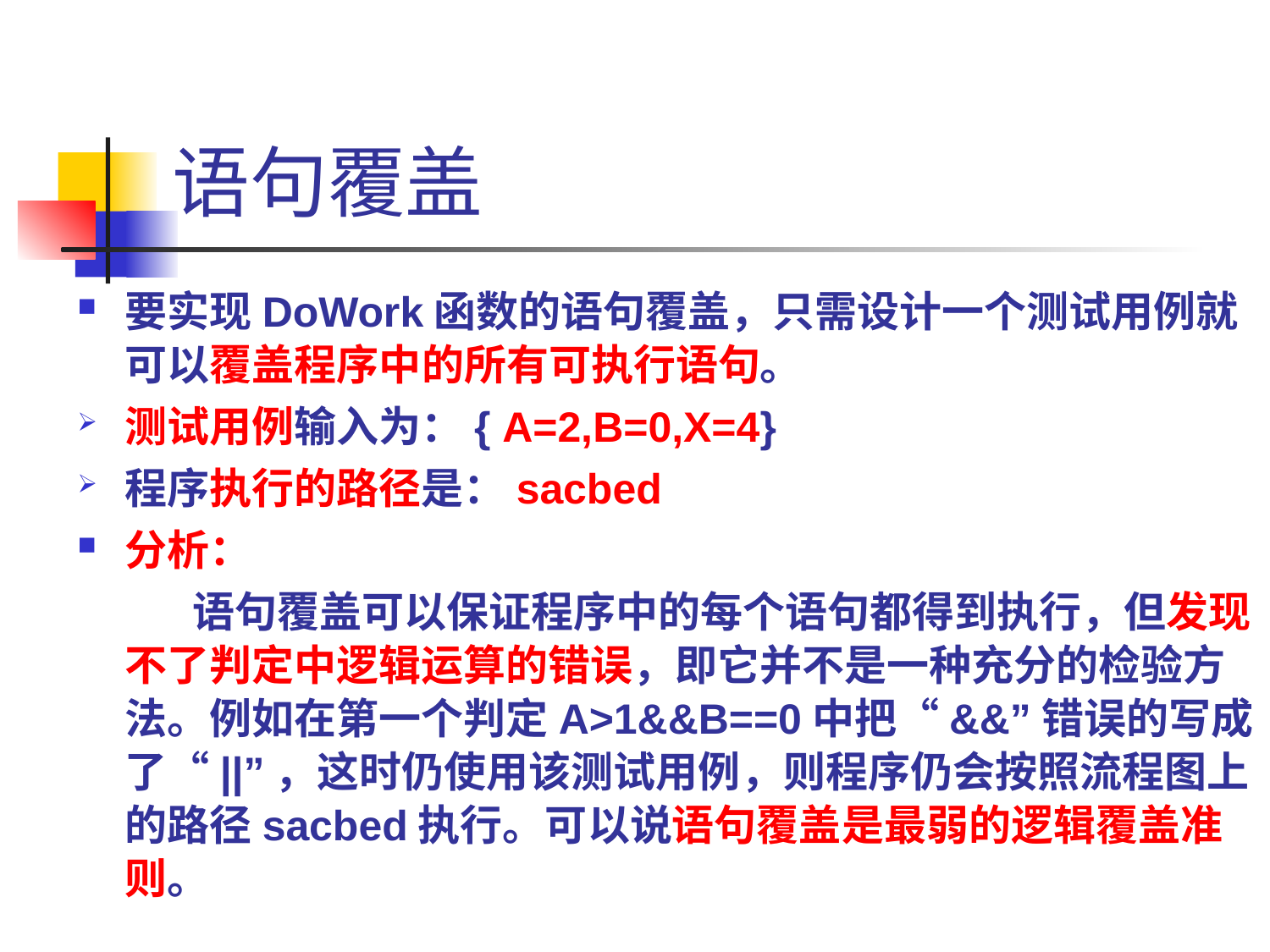

# 语句覆盖
要实现DoWork函数的语句覆盖，只需设计一个测试用例就可以覆盖程序中的所有可执行语句。
测试用例输入为：{ A=2,B=0,X=4}
程序执行的路径是：sacbed
分析：
           语句覆盖可以保证程序中的每个语句都得到执行，但发现不了判定中逻辑运算的错误，即它并不是一种充分的检验方法。例如在第一个判定A>1&&B==0中把“&&”错误的写成了“||”，这时仍使用该测试用例，则程序仍会按照流程图上的路径sacbed执行。可以说语句覆盖是最弱的逻辑覆盖准则。